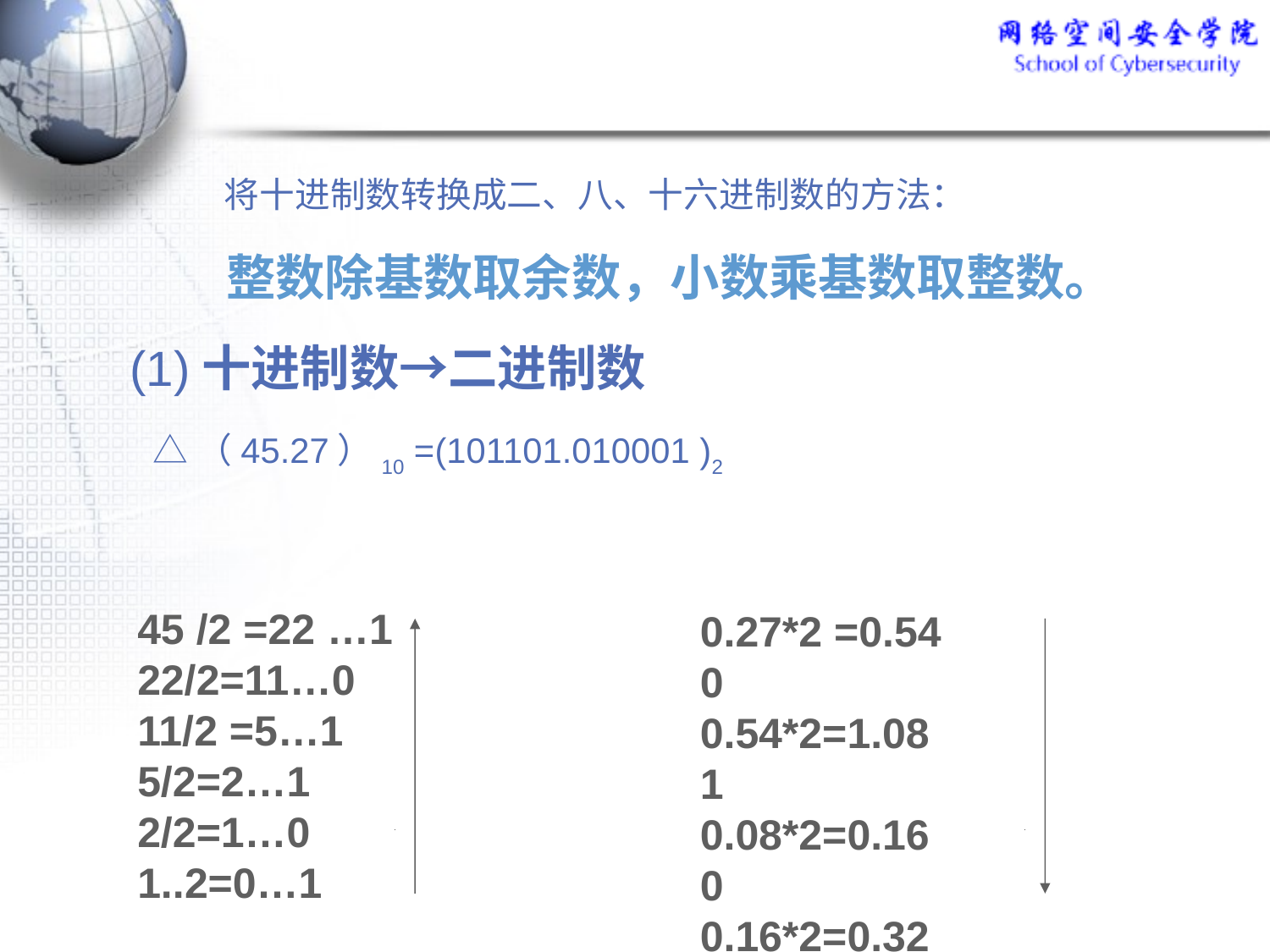

#
           将十进制数转换成二、八、十六进制数的方法：
           整数除基数取余数，小数乘基数取整数。
(1)十进制数→二进制数
   △（45.27）10 =(101101.010001 )2
45 /2 =22 …1
22/2=11…0
11/2 =5…1
5/2=2…1
2/2=1…0
1..2=0…1
0.27*2 =0.54     0
0.54*2=1.08      1
0.08*2=0.16      0
0.16*2=0.32      0
0.32*2=0.64      0
0.64*2=1.28      1